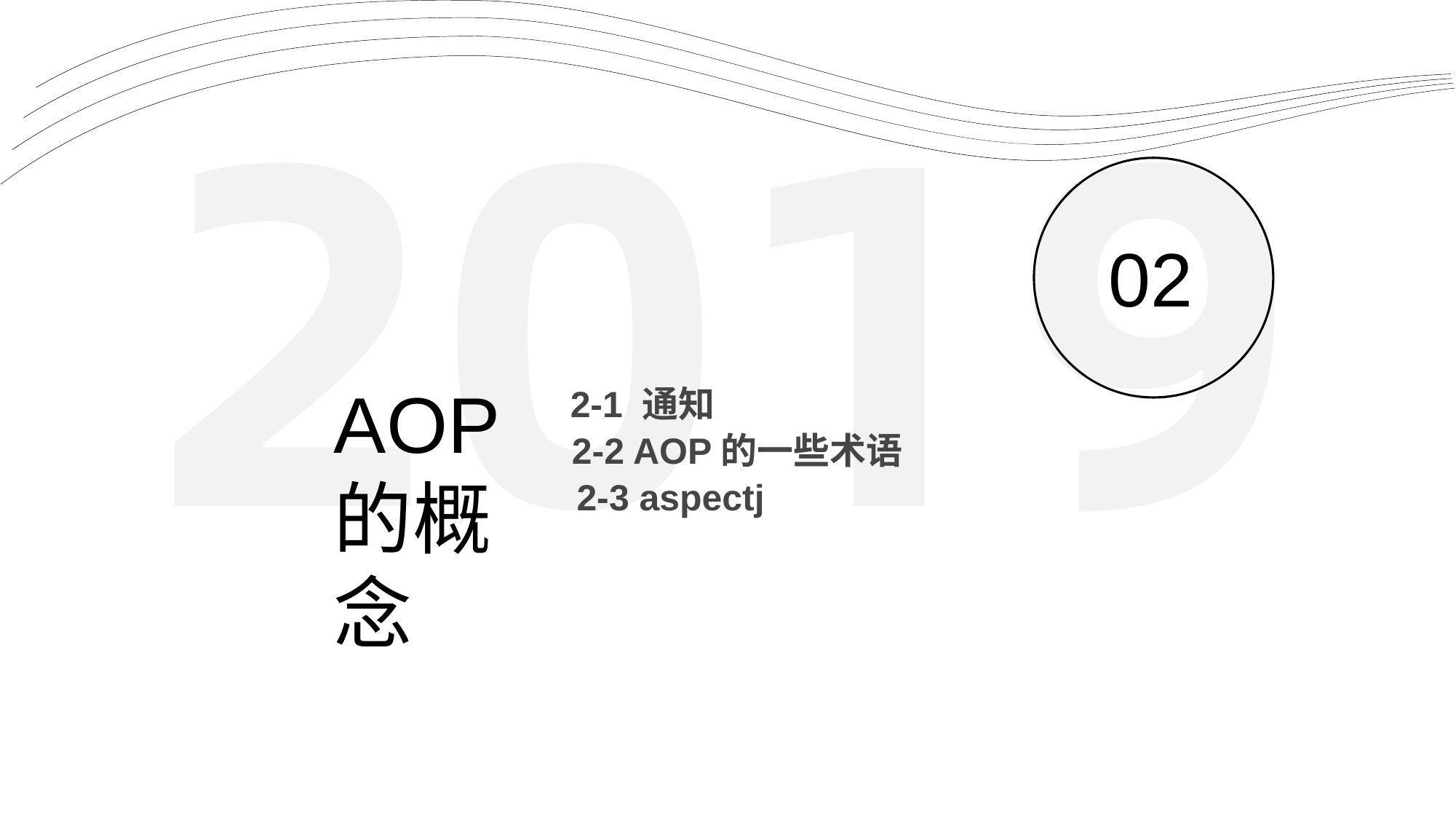

02
AOP的概念
2-1 通知

2-2 AOP的一些术语
2-3 aspectj